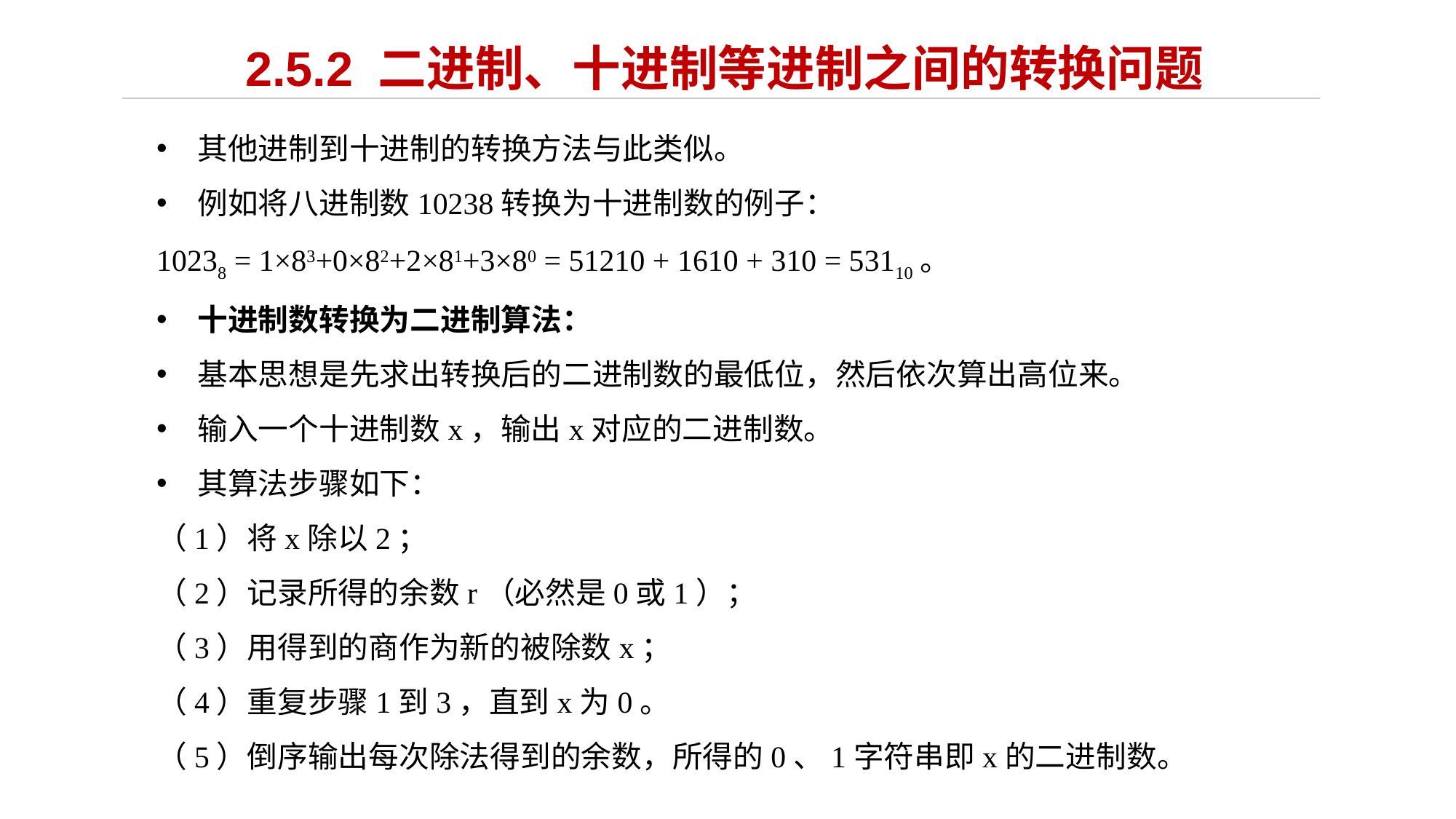

# 2.5.2 二进制、十进制等进制之间的转换问题
其他进制到十进制的转换方法与此类似。
例如将八进制数10238转换为十进制数的例子：
10238 = 1×83+0×82+2×81+3×80 = 51210 + 1610 + 310 = 53110。
十进制数转换为二进制算法：
基本思想是先求出转换后的二进制数的最低位，然后依次算出高位来。
输入一个十进制数x，输出x对应的二进制数。
其算法步骤如下：
（1）将x除以2；
（2）记录所得的余数r（必然是0或1）；
（3）用得到的商作为新的被除数x；
（4）重复步骤1到3，直到x为0。
（5）倒序输出每次除法得到的余数，所得的0、1字符串即x的二进制数。